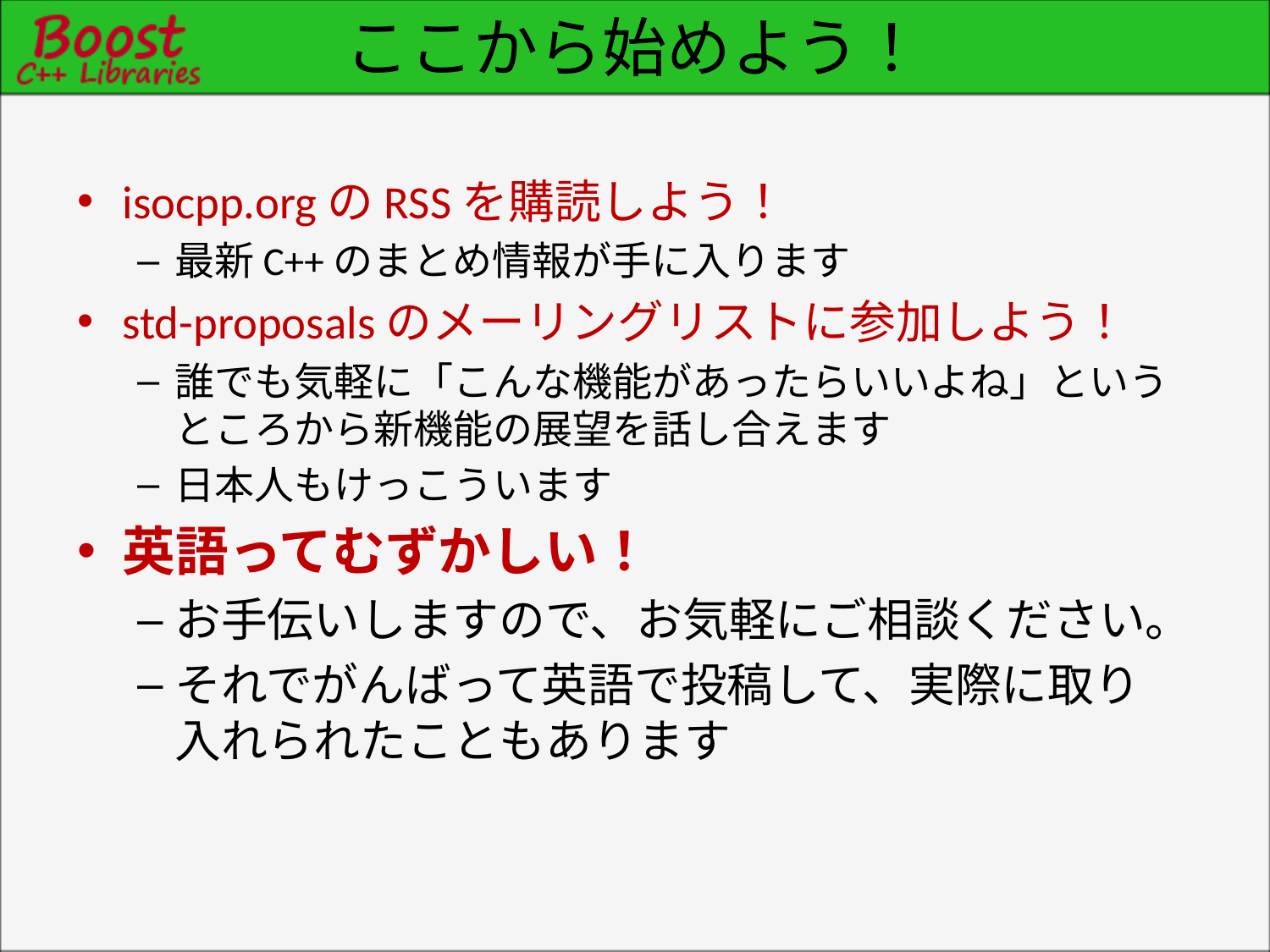

# ここから始めよう！
isocpp.orgのRSSを購読しよう！
最新C++のまとめ情報が手に入ります
std-proposalsのメーリングリストに参加しよう！
誰でも気軽に「こんな機能があったらいいよね」というところから新機能の展望を話し合えます
日本人もけっこういます
英語ってむずかしい！
お手伝いしますので、お気軽にご相談ください。
それでがんばって英語で投稿して、実際に取り入れられたこともあります